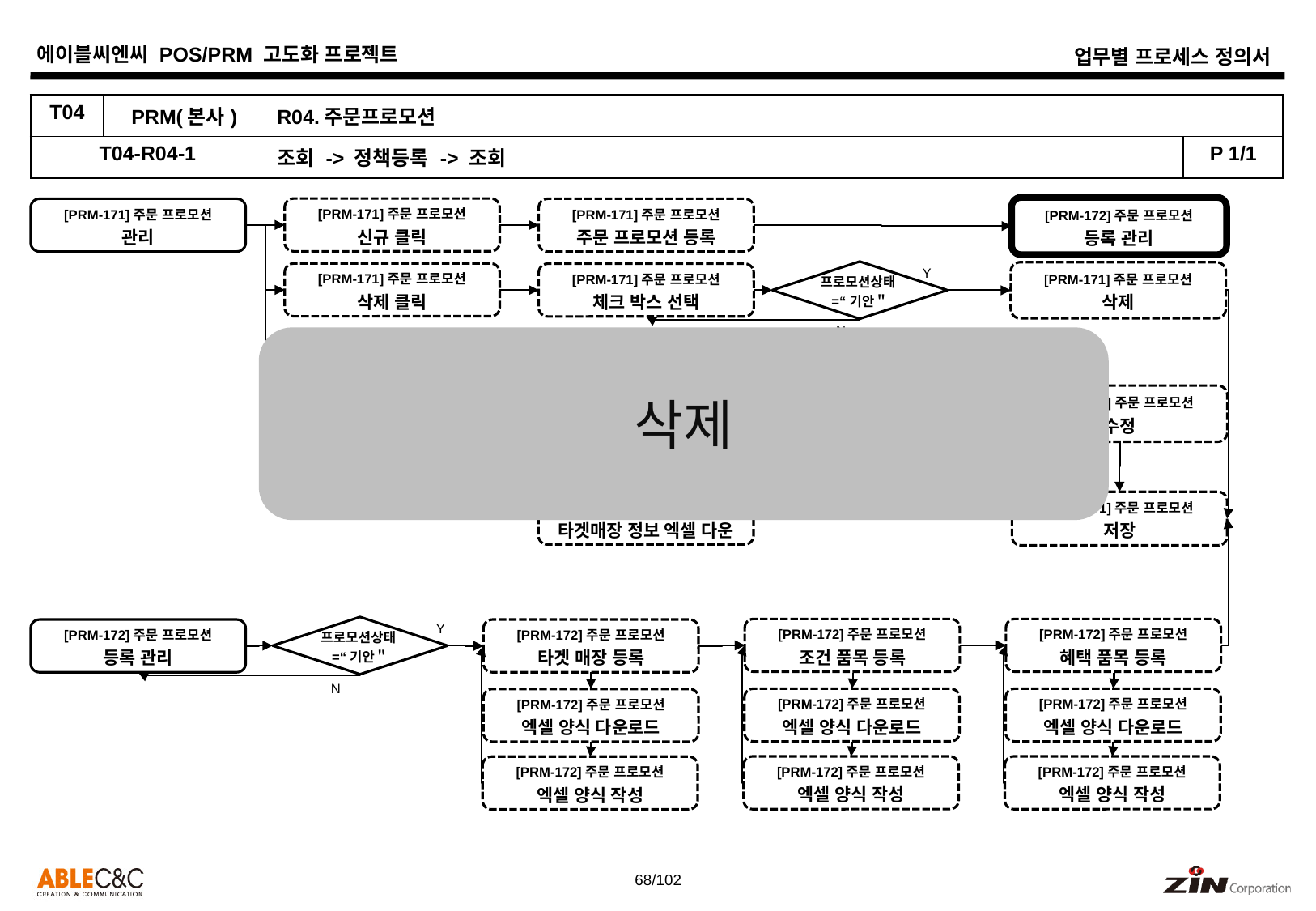

| T04 | PRM(본사) | R04.주문프로모션 |  |
| --- | --- | --- | --- |
| T04-R04-1 |  | 조회 -> 정책등록 -> 조회 | P 1/1 |
[PRM-172]주문 프로모션
등록 관리
[PRM-171]주문 프로모션
신규 클릭
[PRM-171]주문 프로모션
관리
[PRM-171]주문 프로모션
주문 프로모션 등록
Y
프로모션상태=“기안＂
[PRM-171]주문 프로모션
삭제
[PRM-171]주문 프로모션
삭제 클릭
[PRM-171]주문 프로모션
체크 박스 선택
N
삭제
적용매장수 잔여매장수 혜택품목수 표시
N
프로모션상태=“중단＂
[PRM-172]주문 프로모션
수정
[PRM-171]주문 프로모션
프로모션 더블 클릭
[PRM-171]주문 프로모션
상세 화면 조회
Y
[PRM-172]주문 프로모션
타겟매장 정보 엑셀 다운
[PRM-171]주문 프로모션
저장
Y
프로모션상태=“기안＂
[PRM-172]주문 프로모션
혜택 품목 등록
[PRM-172]주문 프로모션
조건 품목 등록
[PRM-172]주문 프로모션
등록 관리
[PRM-172]주문 프로모션
타겟 매장 등록
N
[PRM-172]주문 프로모션
엑셀 양식 다운로드
[PRM-172]주문 프로모션
엑셀 양식 다운로드
[PRM-172]주문 프로모션
엑셀 양식 다운로드
[PRM-172]주문 프로모션
엑셀 양식 작성
[PRM-172]주문 프로모션
엑셀 양식 작성
[PRM-172]주문 프로모션
엑셀 양식 작성